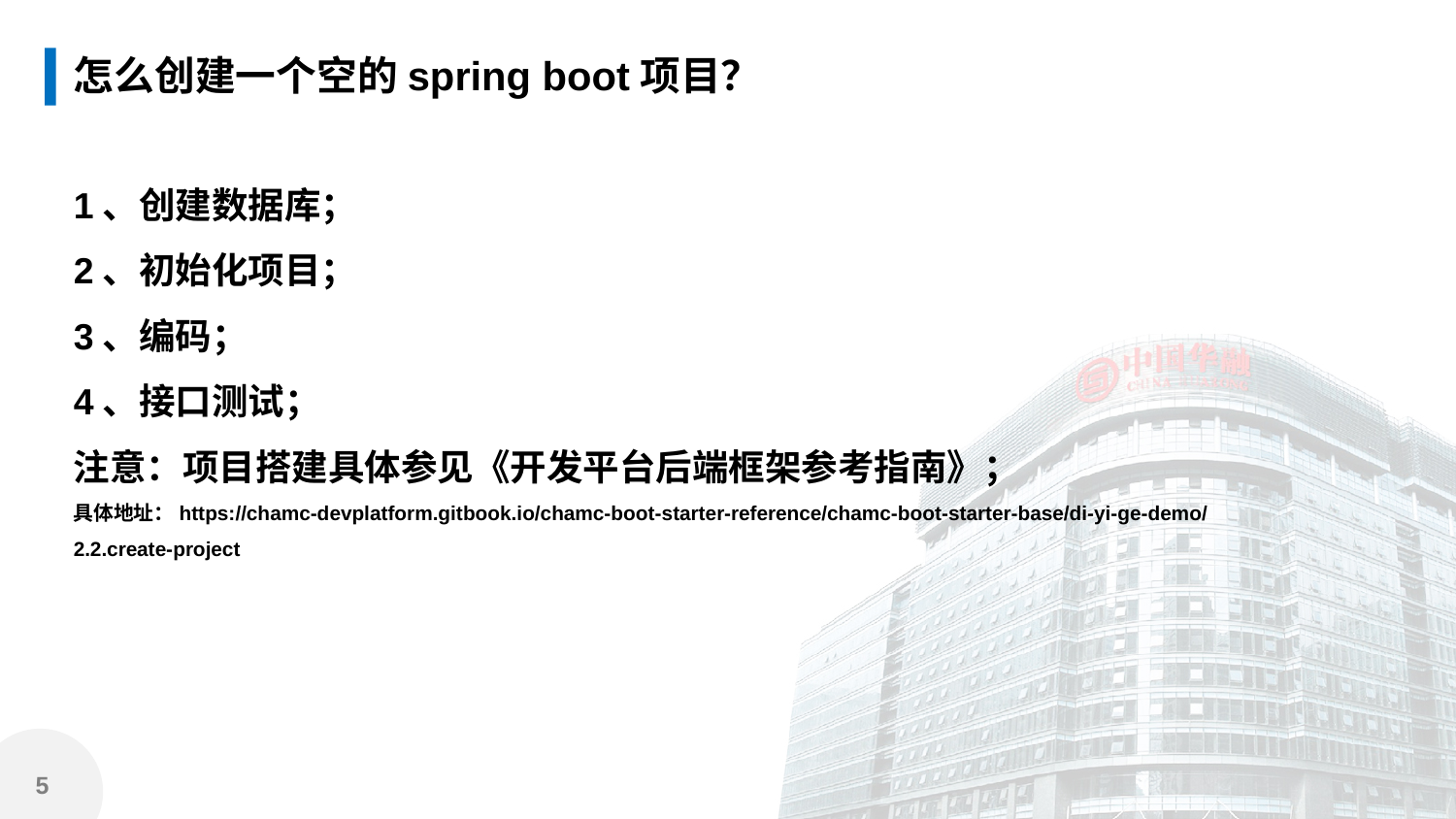

# 怎么创建一个空的spring boot项目？
1、创建数据库；
2、初始化项目；
3、编码；
4、接口测试；
注意：项目搭建具体参见《开发平台后端框架参考指南》；
具体地址：https://chamc-devplatform.gitbook.io/chamc-boot-starter-reference/chamc-boot-starter-base/di-yi-ge-demo/2.2.create-project